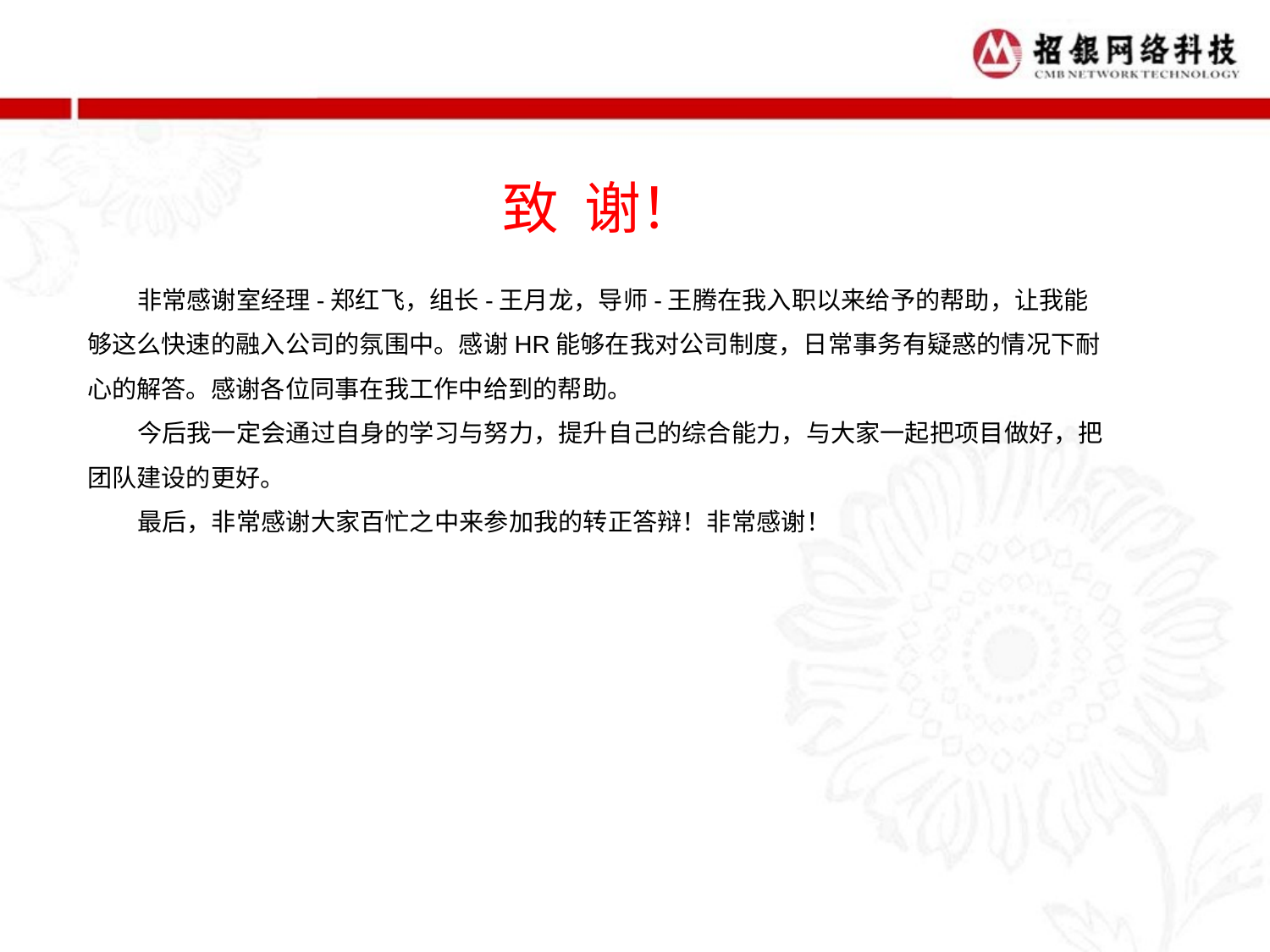

致  谢！

        非常感谢室经理-郑红飞，组长-王月龙，导师-王腾在我入职以来给予的帮助，让我能够这么快速的融入公司的氛围中。感谢HR能够在我对公司制度，日常事务有疑惑的情况下耐心的解答。感谢各位同事在我工作中给到的帮助。
        今后我一定会通过自身的学习与努力，提升自己的综合能力，与大家一起把项目做好，把团队建设的更好。
        最后，非常感谢大家百忙之中来参加我的转正答辩！非常感谢！